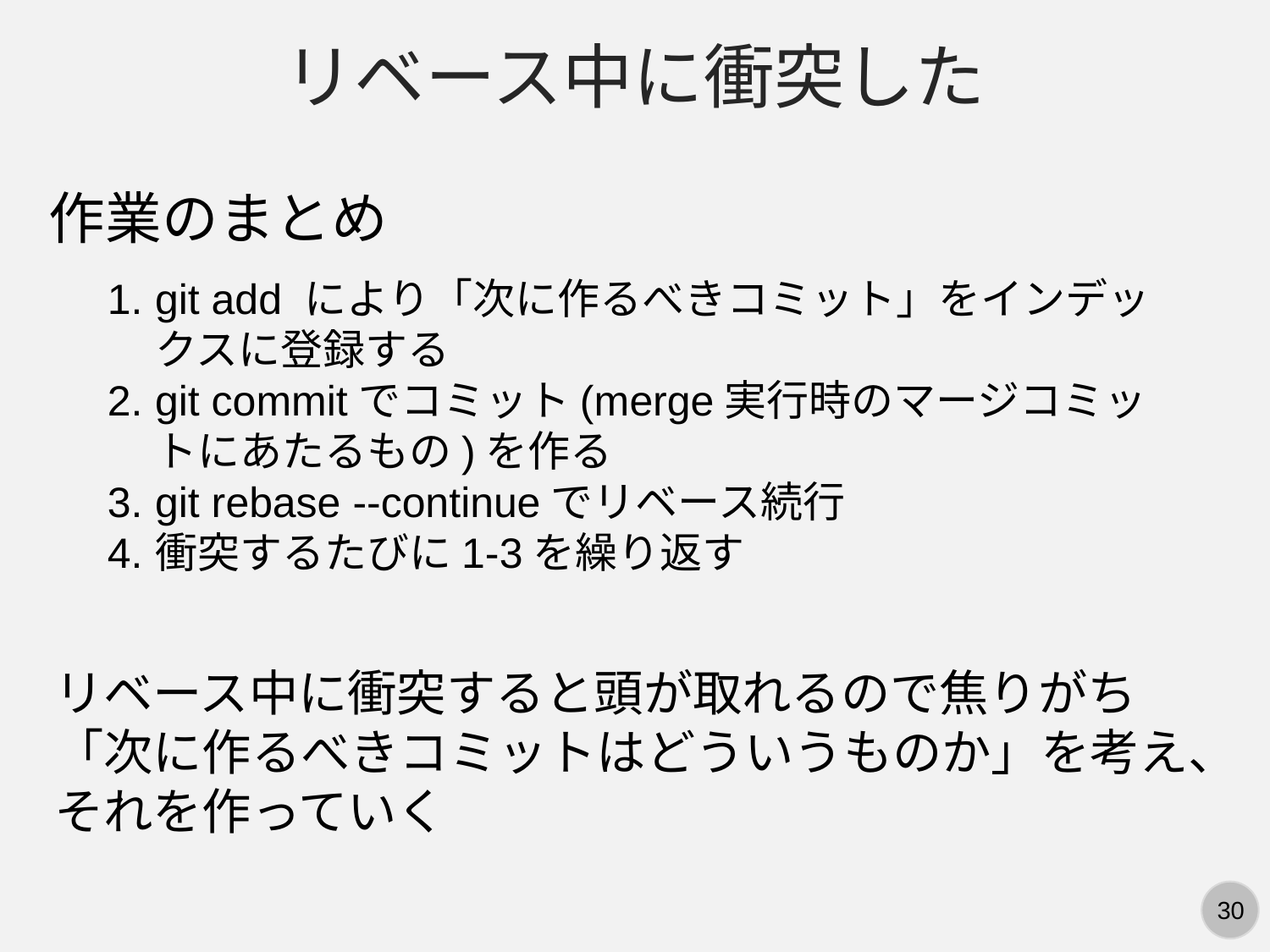

リベース中に衝突した
作業のまとめ
git add により「次に作るべきコミット」をインデックスに登録する
git commitでコミット(merge実行時のマージコミットにあたるもの)を作る
git rebase --continueでリベース続行
衝突するたびに1-3を繰り返す
リベース中に衝突すると頭が取れるので焦りがち
「次に作るべきコミットはどういうものか」を考え、
それを作っていく